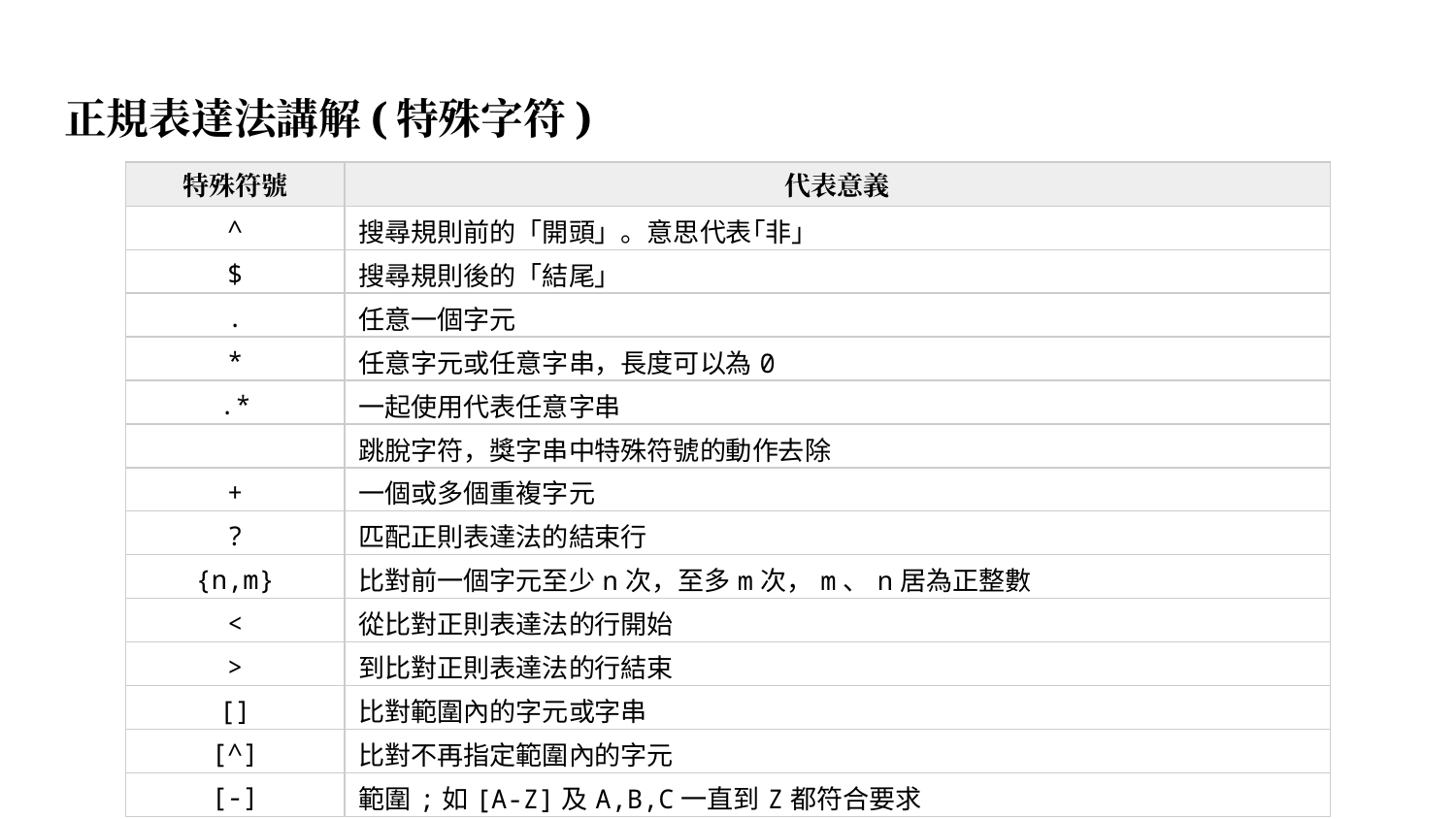

# 正規表達法講解(特殊字符)

| 特殊符號 | 代表意義 |
| --- | --- |
| ^ | 搜尋規則前的「開頭」。意思代表｢非」 |
| $ | 搜尋規則後的「結尾」 |
| . | 任意一個字元 |
| \* | 任意字元或任意字串，長度可以為0 |
| .\* | 一起使用代表任意字串 |
|  | 跳脫字符，獎字串中特殊符號的動作去除 |
| + | 一個或多個重複字元 |
| ? | 匹配正則表達法的結束行 |
| {n,m} | 比對前一個字元至少n次，至多m次，m、n居為正整數 |
| < | 從比對正則表達法的行開始 |
| > | 到比對正則表達法的行結束 |
| [] | 比對範圍內的字元或字串 |
| [^] | 比對不再指定範圍內的字元 |
| [-] | 範圍;如[A-Z]及A,B,C一直到Z都符合要求 |